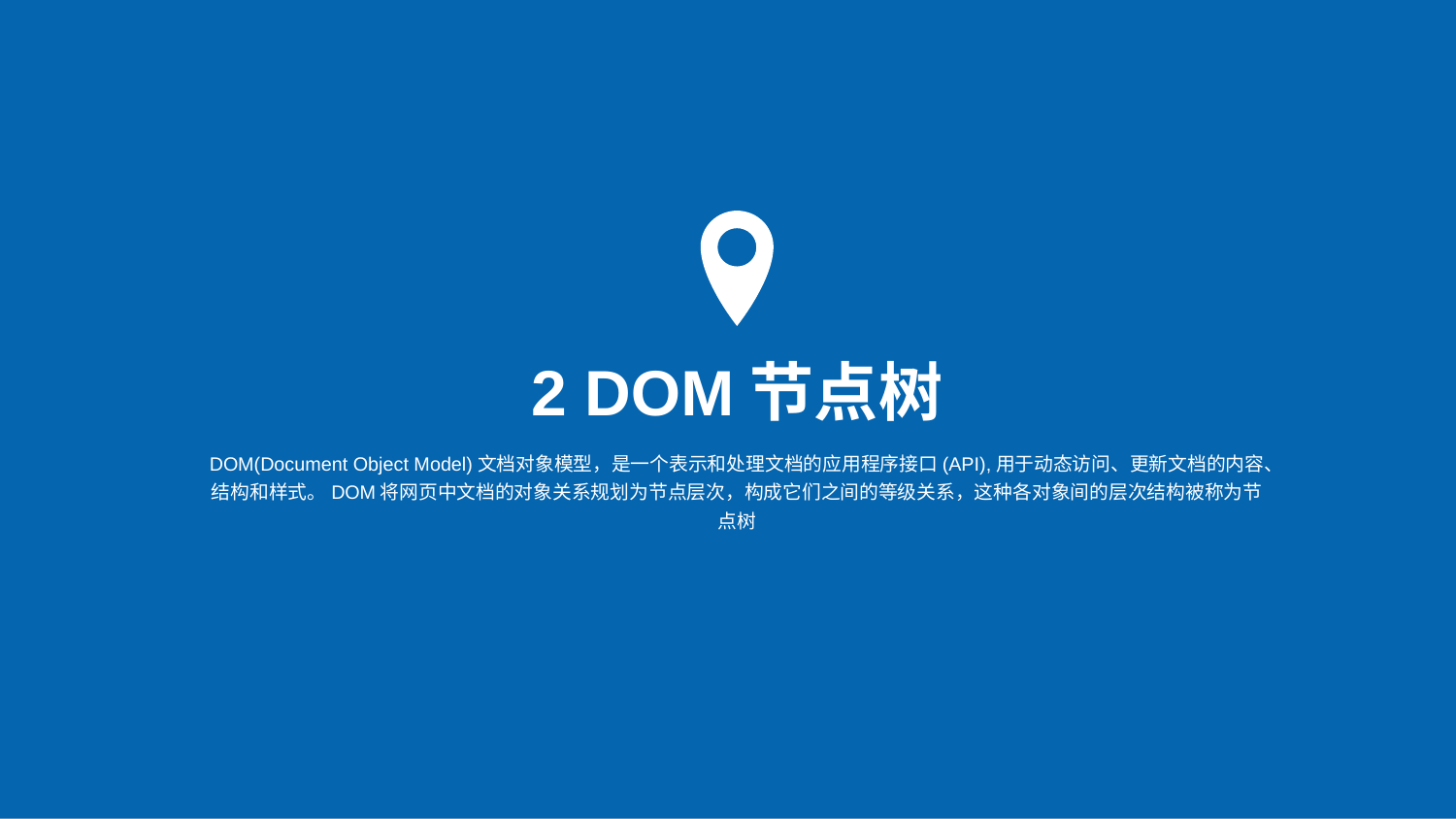

2 DOM节点树
DOM(Document Object Model)文档对象模型，是一个表示和处理文档的应用程序接口(API),用于动态访问、更新文档的内容、结构和样式。DOM将网页中文档的对象关系规划为节点层次，构成它们之间的等级关系，这种各对象间的层次结构被称为节点树